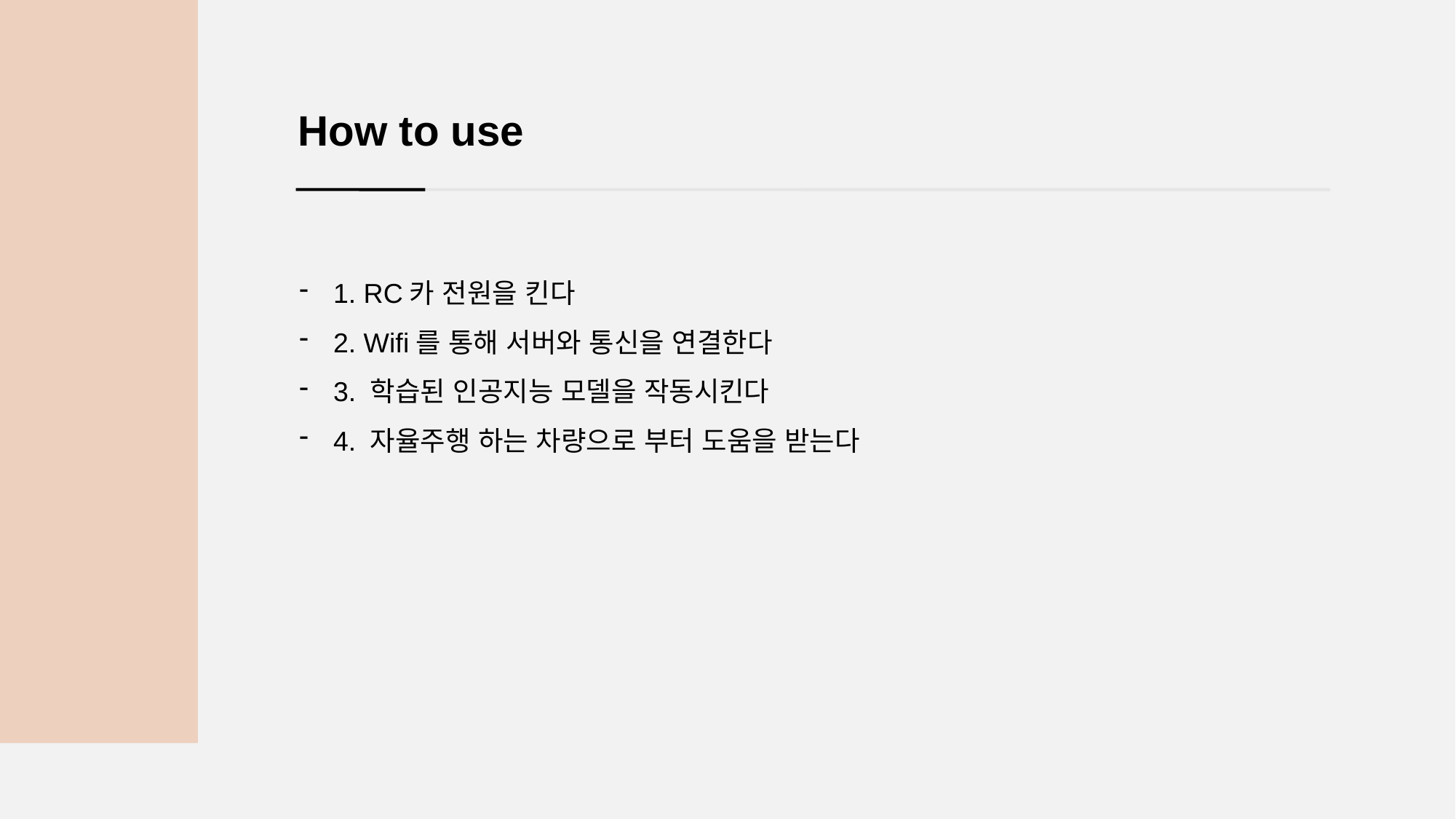

How to use

1. RC카 전원을 킨다
2. Wifi를 통해 서버와 통신을 연결한다
3. 학습된 인공지능 모델을 작동시킨다
4. 자율주행 하는 차량으로 부터 도움을 받는다